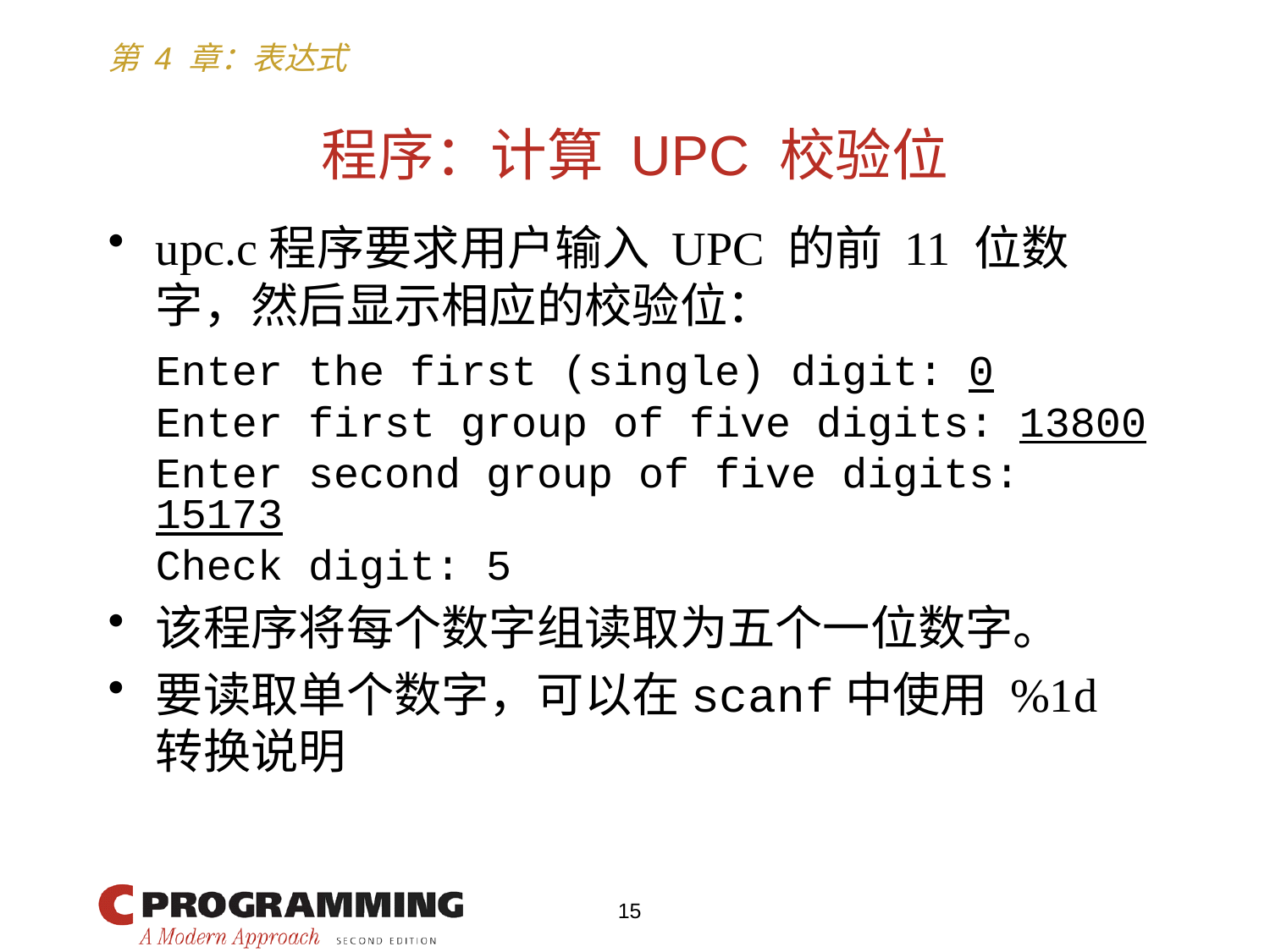

# 程序：计算 UPC 校验位
upc.c程序要求用户输入 UPC 的前 11 位数字，然后显示相应的校验位：
	Enter the first (single) digit: 0
	Enter first group of five digits: 13800
	Enter second group of five digits: 15173
	Check digit: 5
该程序将每个数字组读取为五个一位数字。
要读取单个数字，可以在scanf中使用 %1d 转换说明
15